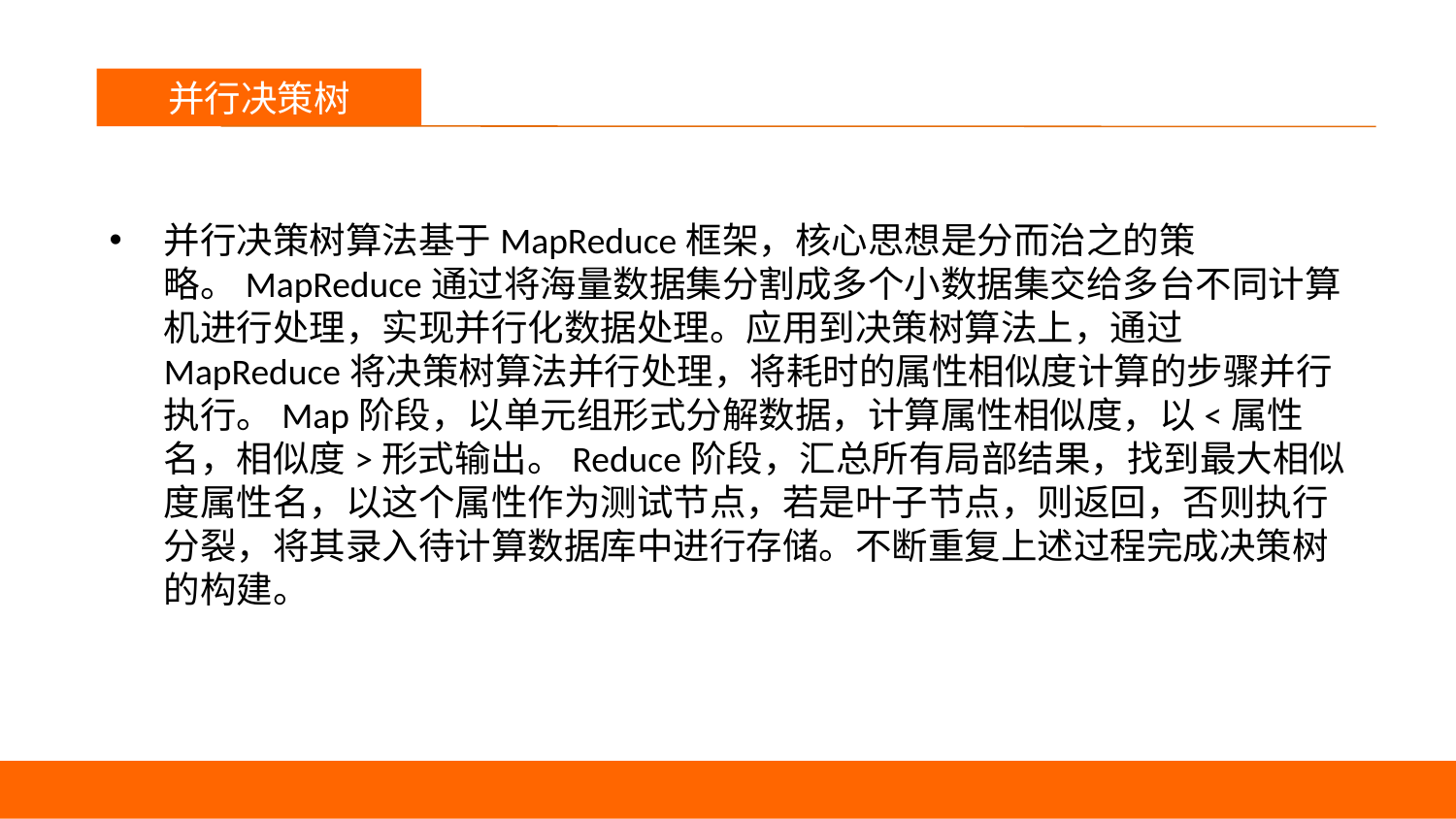

并行决策树

并行决策树算法基于MapReduce框架，核心思想是分而治之的策略。MapReduce通过将海量数据集分割成多个小数据集交给多台不同计算机进行处理，实现并行化数据处理。应用到决策树算法上，通过MapReduce将决策树算法并行处理，将耗时的属性相似度计算的步骤并行执行。Map阶段，以单元组形式分解数据，计算属性相似度，以<属性名，相似度>形式输出。Reduce阶段，汇总所有局部结果，找到最大相似度属性名，以这个属性作为测试节点，若是叶子节点，则返回，否则执行分裂，将其录入待计算数据库中进行存储。不断重复上述过程完成决策树的构建。